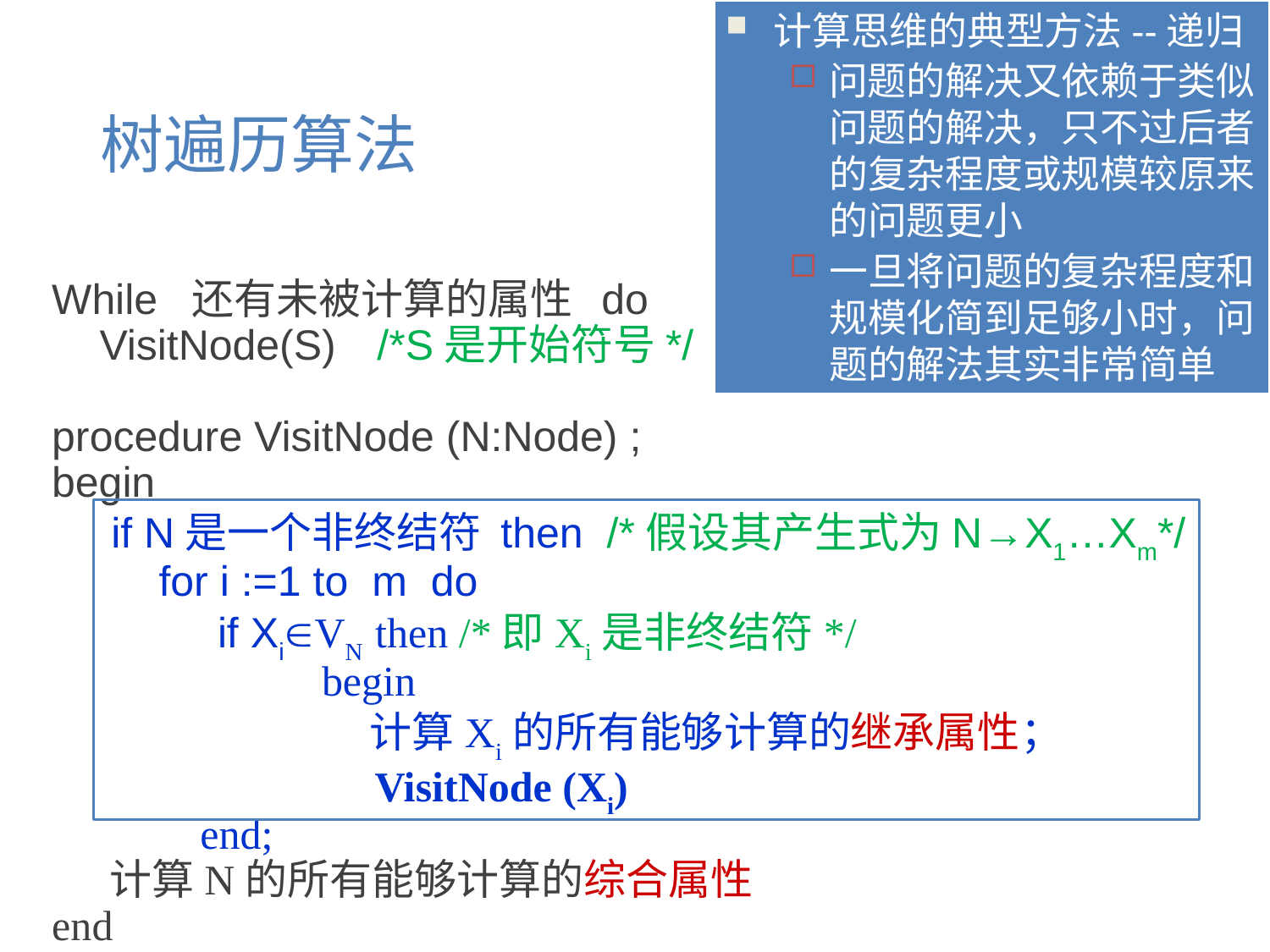

计算思维的典型方法--递归
问题的解决又依赖于类似问题的解决，只不过后者的复杂程度或规模较原来的问题更小
一旦将问题的复杂程度和规模化简到足够小时，问题的解法其实非常简单

# 树遍历算法
While  还有未被计算的属性  do
	VisitNode(S) 	  /*S是开始符号*/

procedure VisitNode (N:Node) ;
begin
     if N是一个非终结符 then  /*假设其产生式为N→X1…Xm*/
	     for i :=1 to  m  do
              if Xi∈VN  then /*即Xi是非终结符*/
		         begin
		              计算Xi的所有能够计算的继承属性；
		              VisitNode (Xi)
              end;
     计算N的所有能够计算的综合属性
end